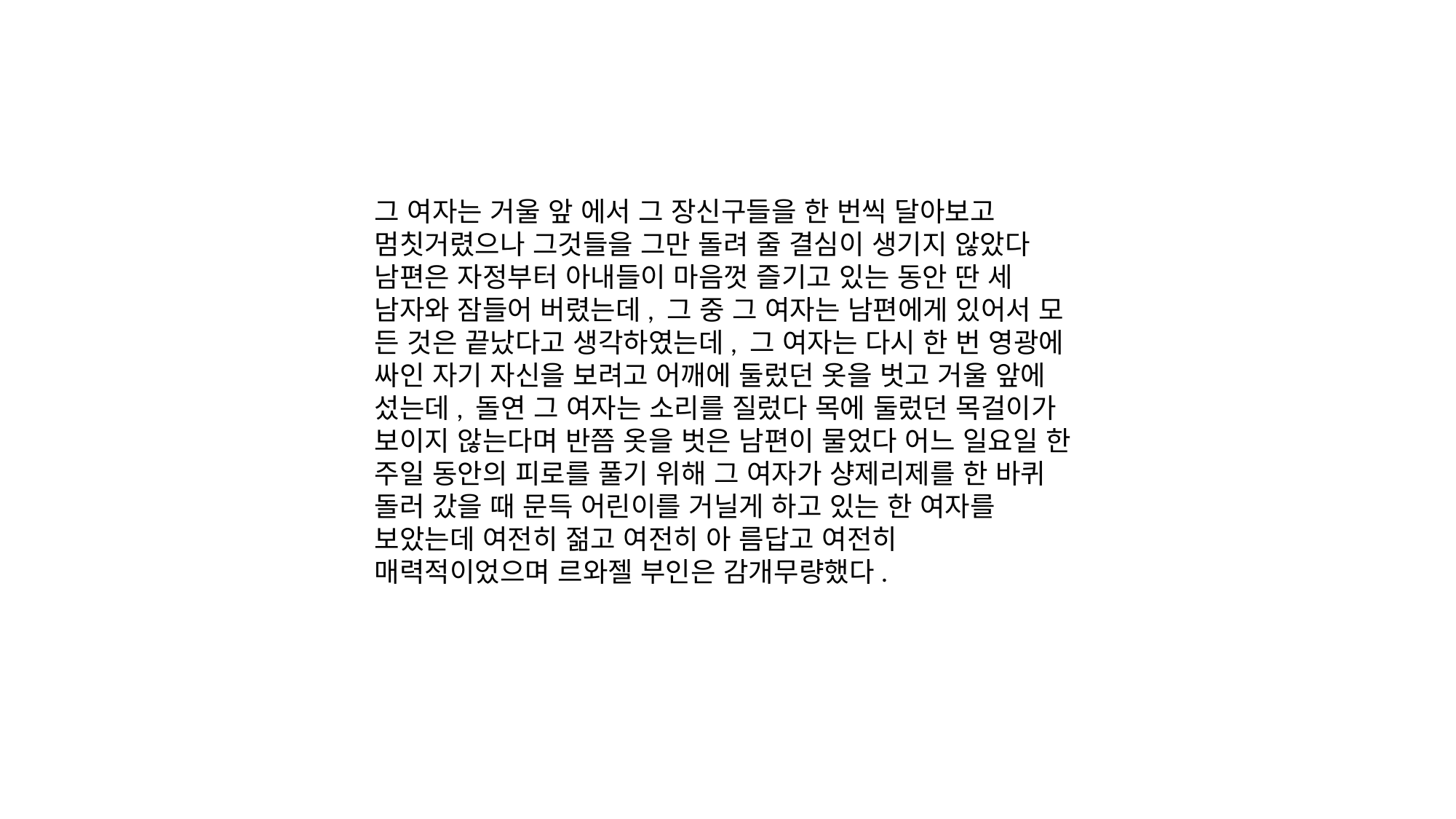

그 여자는 거울 앞 에서 그 장신구들을 한 번씩 달아보고 멈칫거렸으나 그것들을 그만 돌려 줄 결심이 생기지 않았다 남편은 자정부터 아내들이 마음껏 즐기고 있는 동안 딴 세 남자와 잠들어 버렸는데, 그 중 그 여자는 남편에게 있어서 모 든 것은 끝났다고 생각하였는데, 그 여자는 다시 한 번 영광에 싸인 자기 자신을 보려고 어깨에 둘렀던 옷을 벗고 거울 앞에 섰는데, 돌연 그 여자는 소리를 질렀다 목에 둘렀던 목걸이가 보이지 않는다며 반쯤 옷을 벗은 남편이 물었다 어느 일요일 한 주일 동안의 피로를 풀기 위해 그 여자가 샹제리제를 한 바퀴 돌러 갔을 때 문득 어린이를 거닐게 하고 있는 한 여자를 보았는데 여전히 젊고 여전히 아 름답고 여전히 매력적이었으며 르와젤 부인은 감개무량했다.